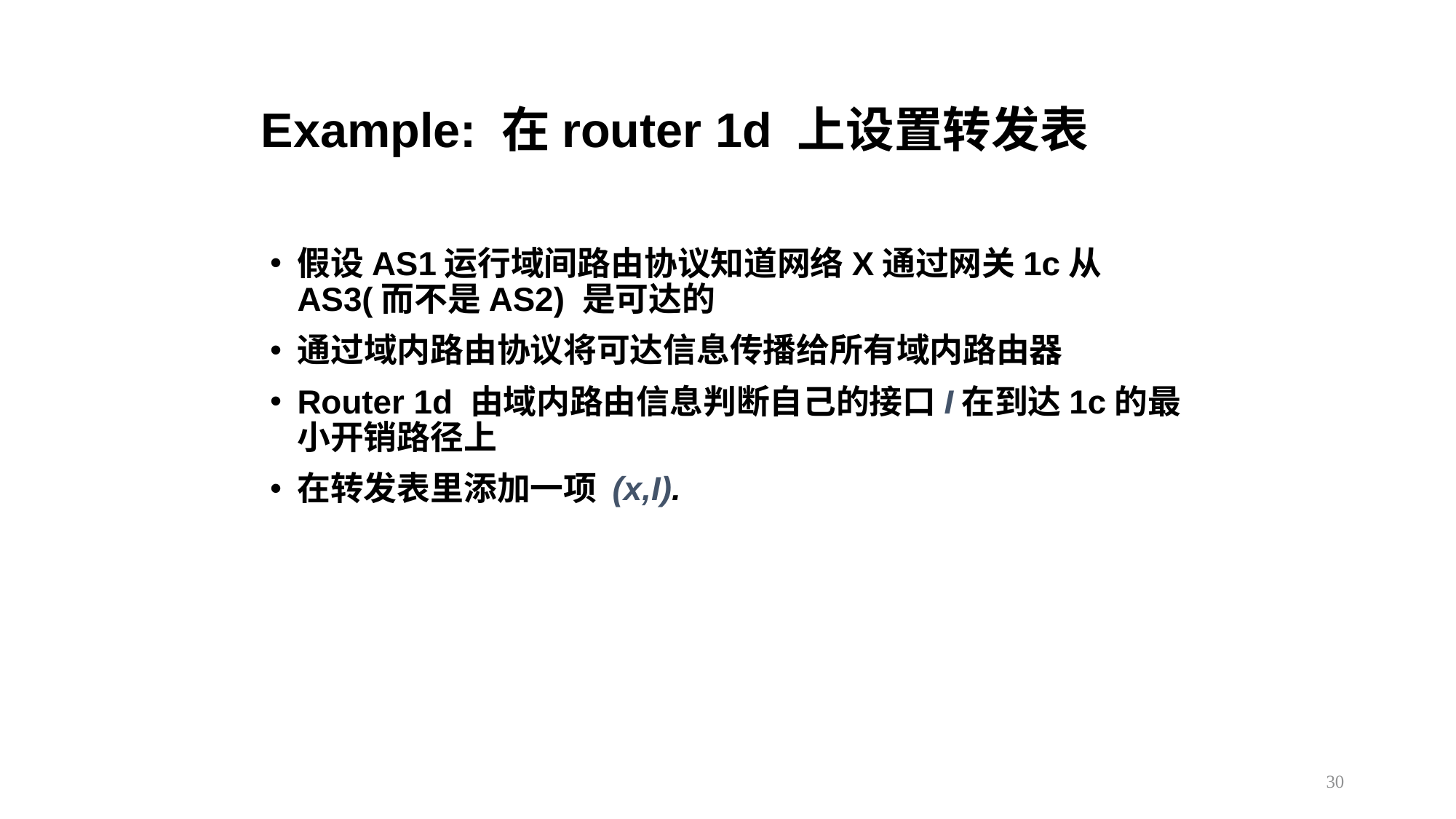

# Example: 在router 1d 上设置转发表
假设AS1运行域间路由协议知道网络X通过网关1c从AS3(而不是AS2) 是可达的
通过域内路由协议将可达信息传播给所有域内路由器
Router 1d 由域内路由信息判断自己的接口I在到达1c的最小开销路径上
在转发表里添加一项 (x,I).
30